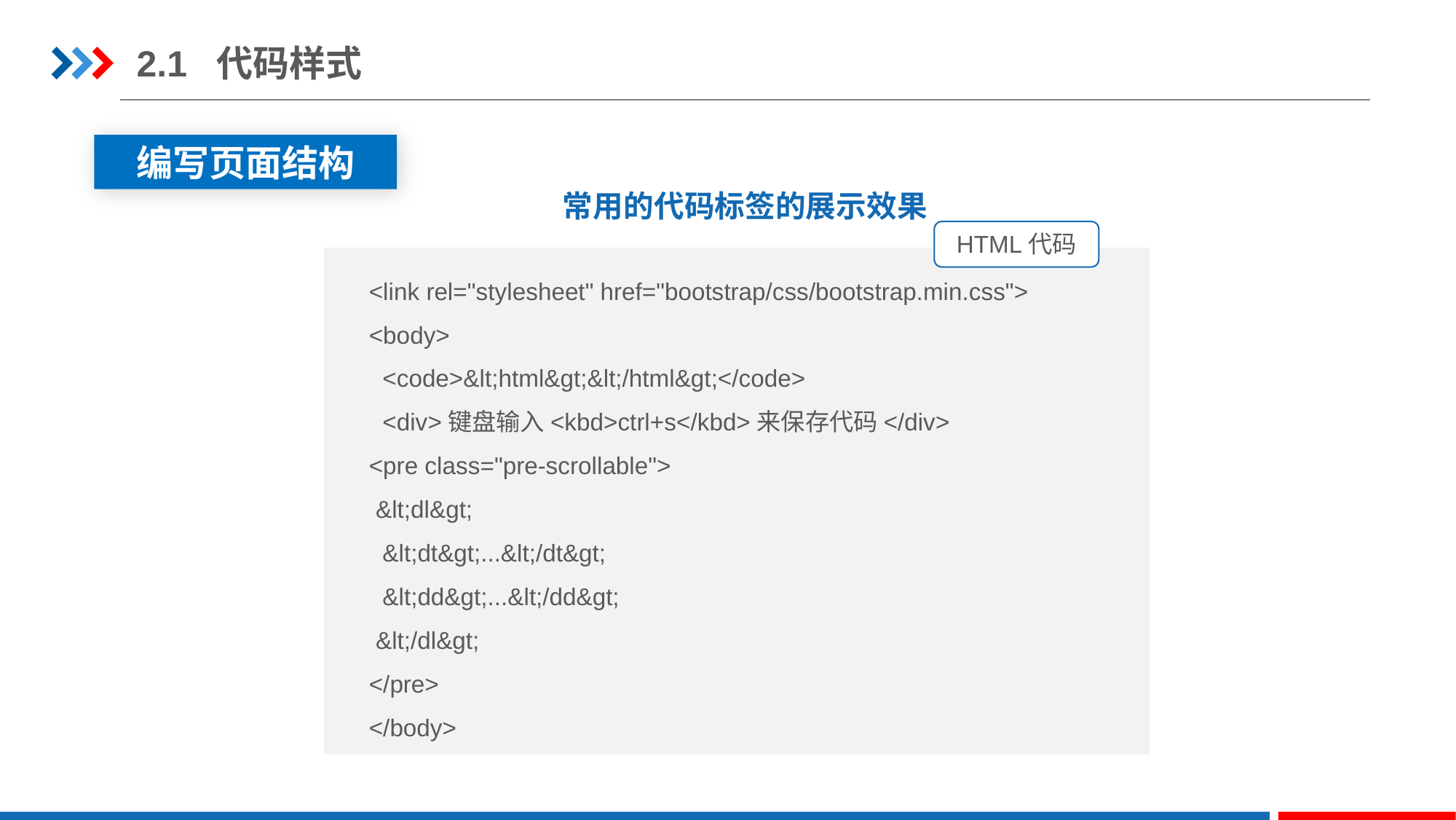

2.1  代码样式
编写页面结构
常用的代码标签的展示效果
HTML代码

<link rel="stylesheet" href="bootstrap/css/bootstrap.min.css">
<body>
  <code>&lt;html&gt;&lt;/html&gt;</code>
  <div>键盘输入<kbd>ctrl+s</kbd>来保存代码</div>
<pre class="pre-scrollable">
 &lt;dl&gt;
  &lt;dt&gt;...&lt;/dt&gt;
  &lt;dd&gt;...&lt;/dd&gt;
 &lt;/dl&gt;
</pre>
</body>